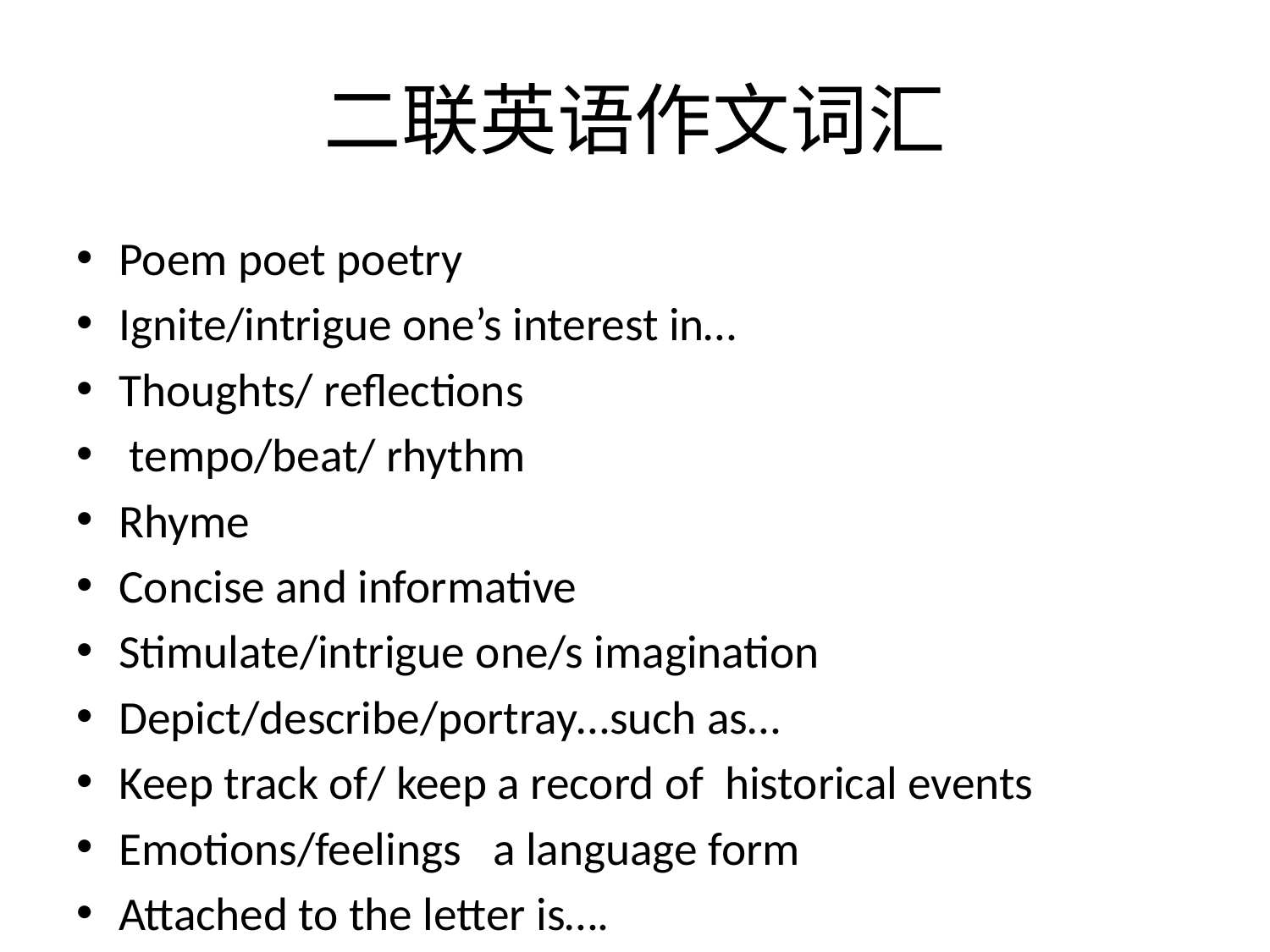

# 二联英语作文词汇
Poem poet poetry
Ignite/intrigue one’s interest in…
Thoughts/ reflections
 tempo/beat/ rhythm
Rhyme
Concise and informative
Stimulate/intrigue one/s imagination
Depict/describe/portray…such as…
Keep track of/ keep a record of  historical events
Emotions/feelings   a language form
Attached to the letter is….